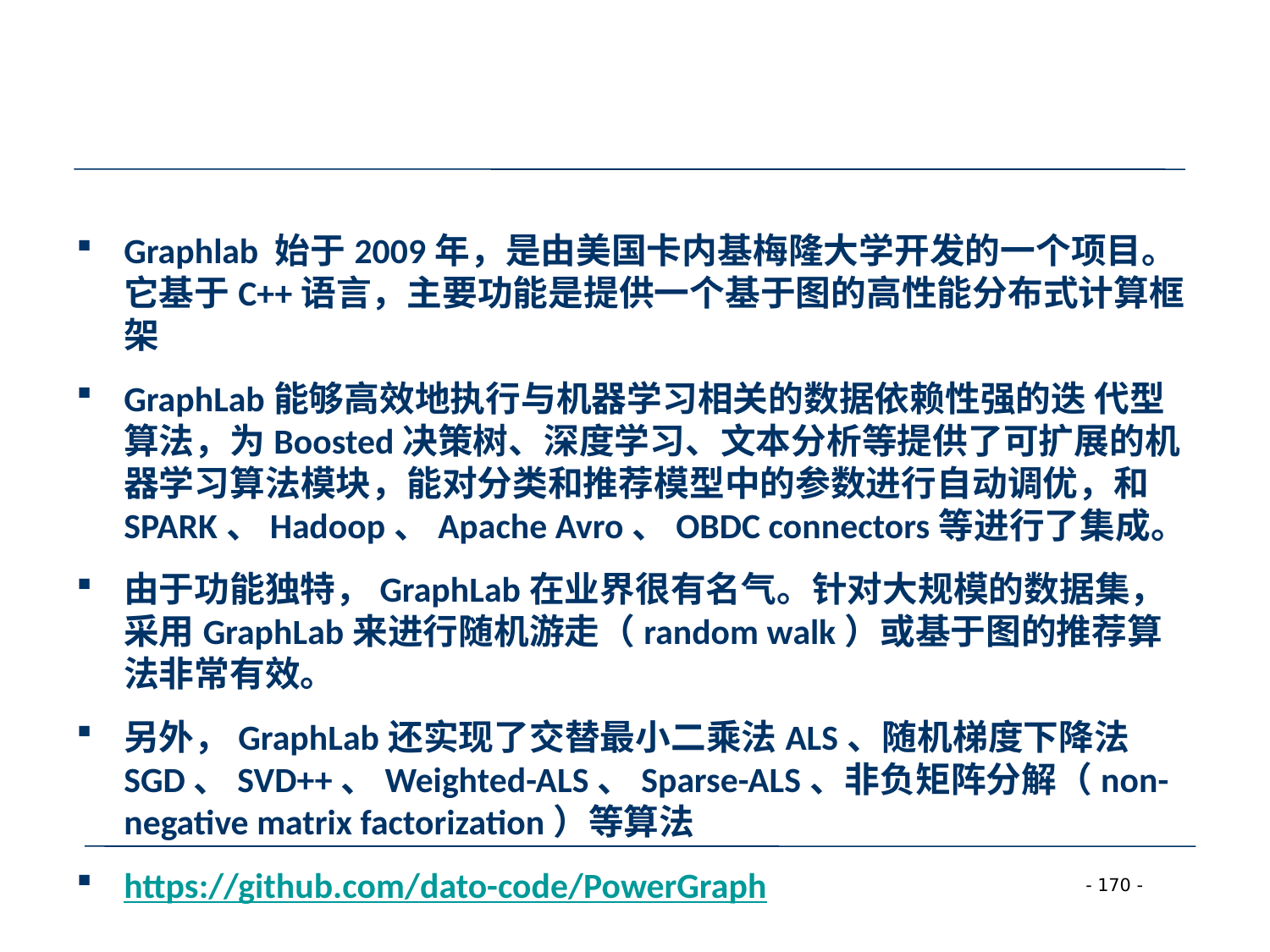

#
Graphlab 始于2009年，是由美国卡内基梅隆大学开发的一个项目。它基于C++语言，主要功能是提供一个基于图的高性能分布式计算框架
GraphLab能够高效地执行与机器学习相关的数据依赖性强的迭 代型算法，为Boosted决策树、深度学习、文本分析等提供了可扩展的机器学习算法模块，能对分类和推荐模型中的参数进行自动调优，和SPARK、Hadoop、Apache Avro、OBDC connectors等进行了集成。
由于功能独特，GraphLab在业界很有名气。针对大规模的数据集，采用GraphLab来进行随机游走（random walk）或基于图的推荐算法非常有效。
另外，GraphLab还实现了交替最小二乘法ALS、随机梯度下降法 SGD、SVD++、Weighted-ALS、Sparse-ALS、非负矩阵分解（non-negative matrix factorization）等算法
https://github.com/dato-code/PowerGraph